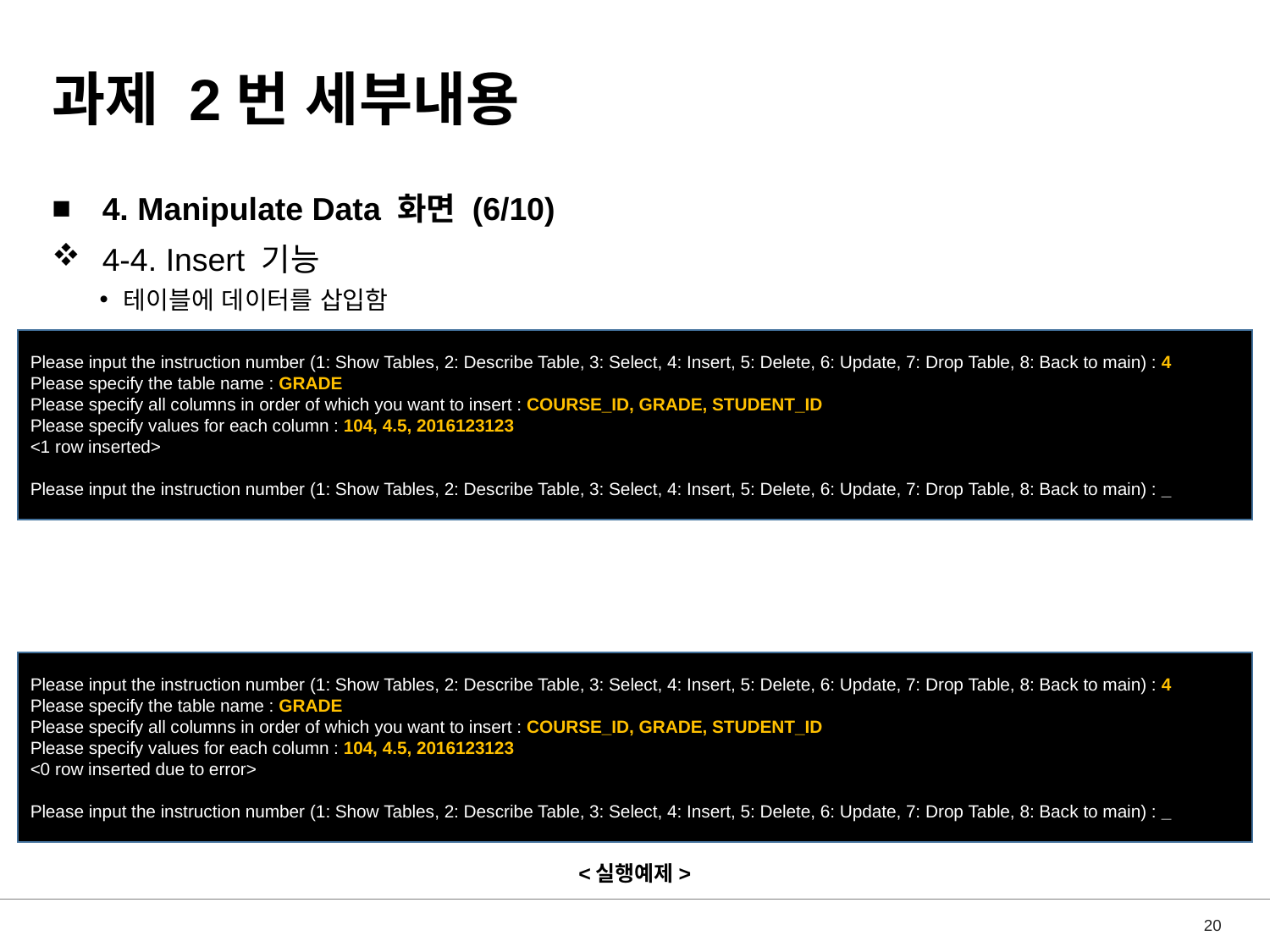

# 과제 2번 세부내용
4. Manipulate Data 화면 (6/10)
4-4. Insert 기능
테이블에 데이터를 삽입함

PK 조건 등 정상적인 삽입 실패 시 에러 메시지 출력할 것
예) 똑같은 튜플 삽입 시
Please input the instruction number (1: Show Tables, 2: Describe Table, 3: Select, 4: Insert, 5: Delete, 6: Update, 7: Drop Table, 8: Back to main) : 4
Please specify the table name : GRADE
Please specify all columns in order of which you want to insert : COURSE_ID, GRADE, STUDENT_ID
Please specify values for each column : 104, 4.5, 2016123123
<1 row inserted>

Please input the instruction number (1: Show Tables, 2: Describe Table, 3: Select, 4: Insert, 5: Delete, 6: Update, 7: Drop Table, 8: Back to main) : _
Please input the instruction number (1: Show Tables, 2: Describe Table, 3: Select, 4: Insert, 5: Delete, 6: Update, 7: Drop Table, 8: Back to main) : 4
Please specify the table name : GRADE
Please specify all columns in order of which you want to insert : COURSE_ID, GRADE, STUDENT_ID
Please specify values for each column : 104, 4.5, 2016123123
<0 row inserted due to error>

Please input the instruction number (1: Show Tables, 2: Describe Table, 3: Select, 4: Insert, 5: Delete, 6: Update, 7: Drop Table, 8: Back to main) : _
<실행예제>
20